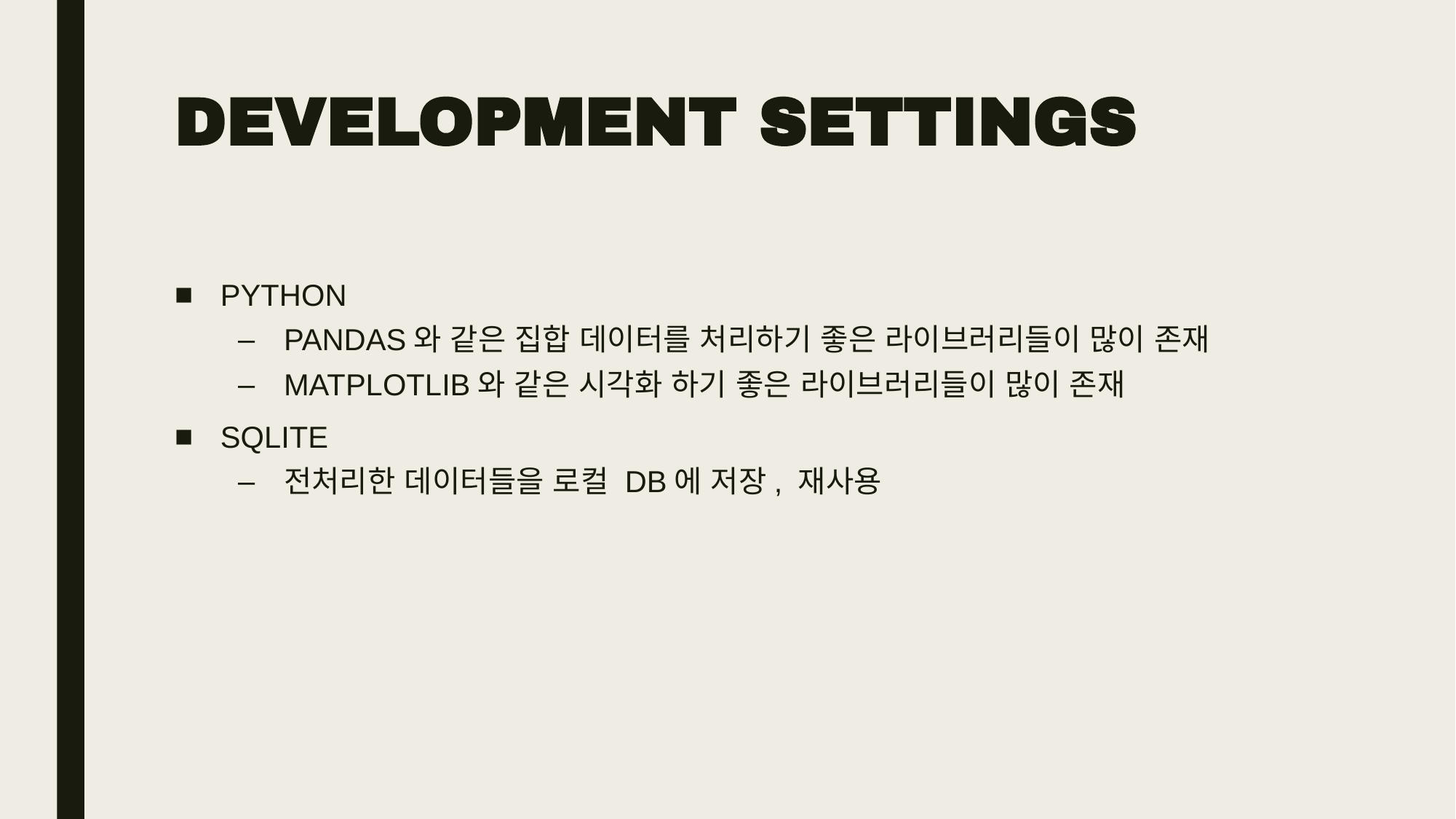

# DEVELOPMENT SETTINGS
PYTHON
PANDAS와 같은 집합 데이터를 처리하기 좋은 라이브러리들이 많이 존재
MATPLOTLIB와 같은 시각화 하기 좋은 라이브러리들이 많이 존재
SQLITE
전처리한 데이터들을 로컬 DB에 저장, 재사용